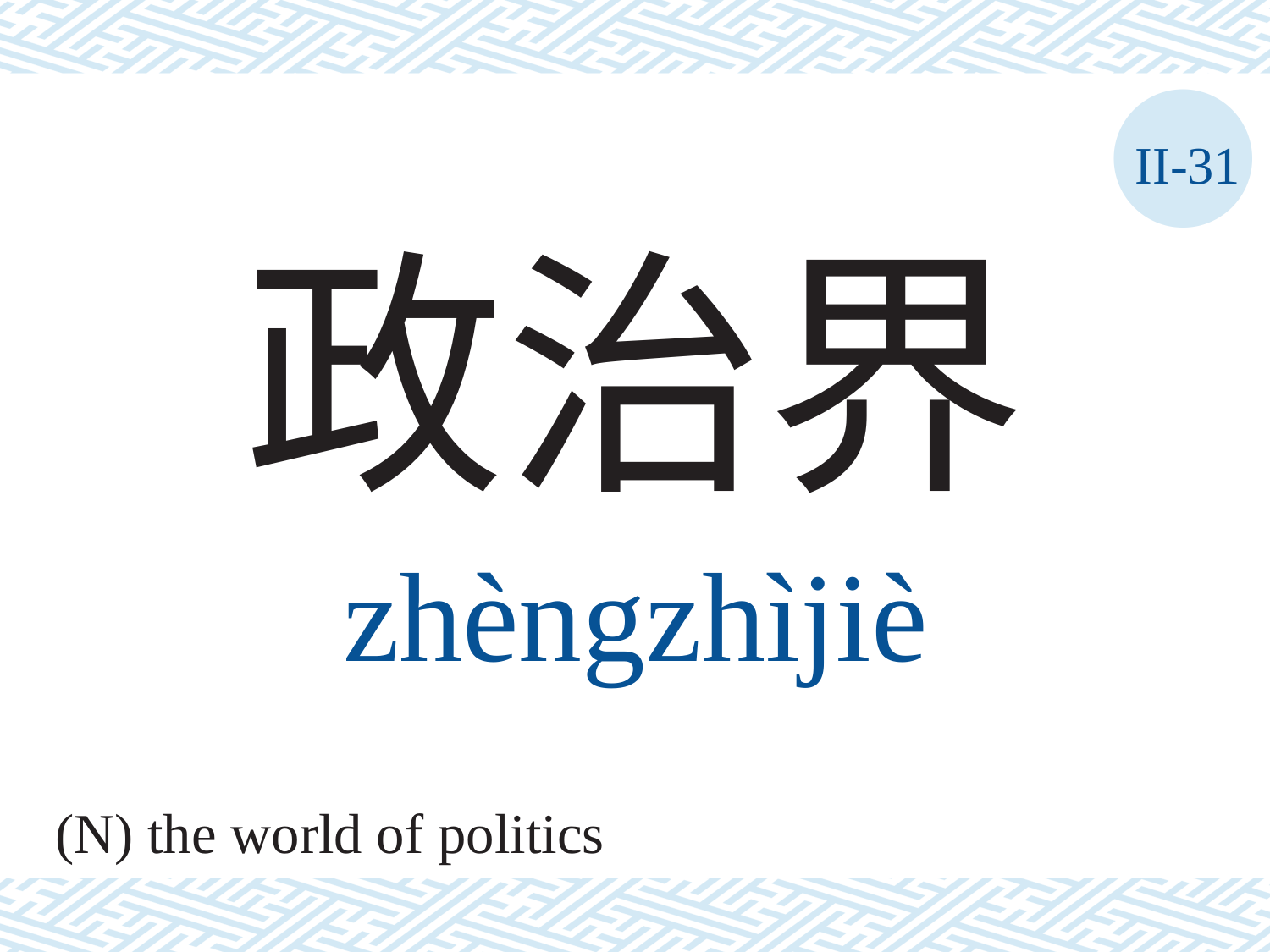

II-31
政治界
zhèngzhìjiè
(N) the world of politics